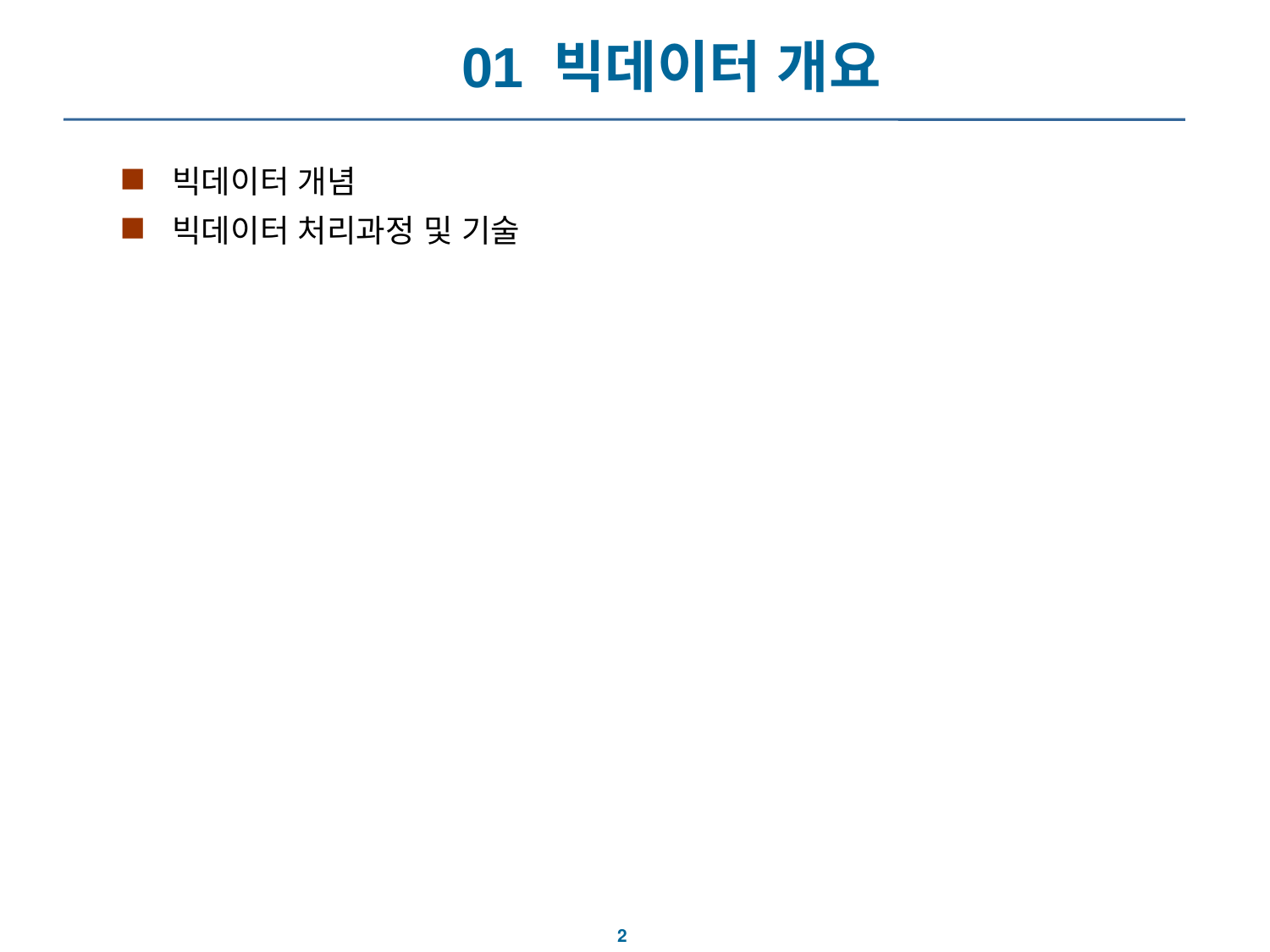

# 01 빅데이터 개요
빅데이터 개념
빅데이터 처리과정 및 기술